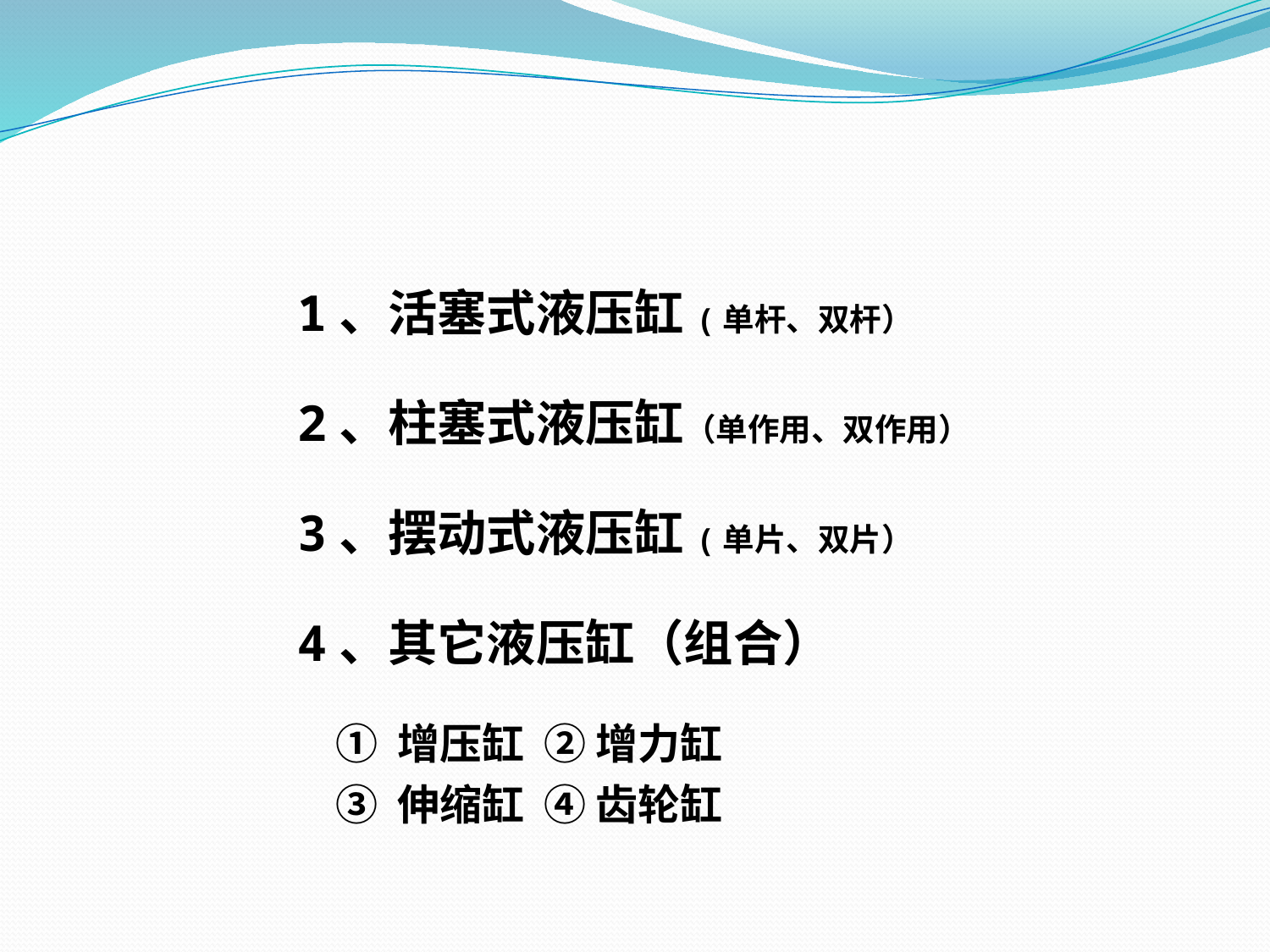

1、活塞式液压缸(单杆、双杆）
2、柱塞式液压缸（单作用、双作用）
3、摆动式液压缸(单片、双片）
4、其它液压缸（组合）
    ① 增压缸  ② 增力缸
    ③ 伸缩缸  ④ 齿轮缸